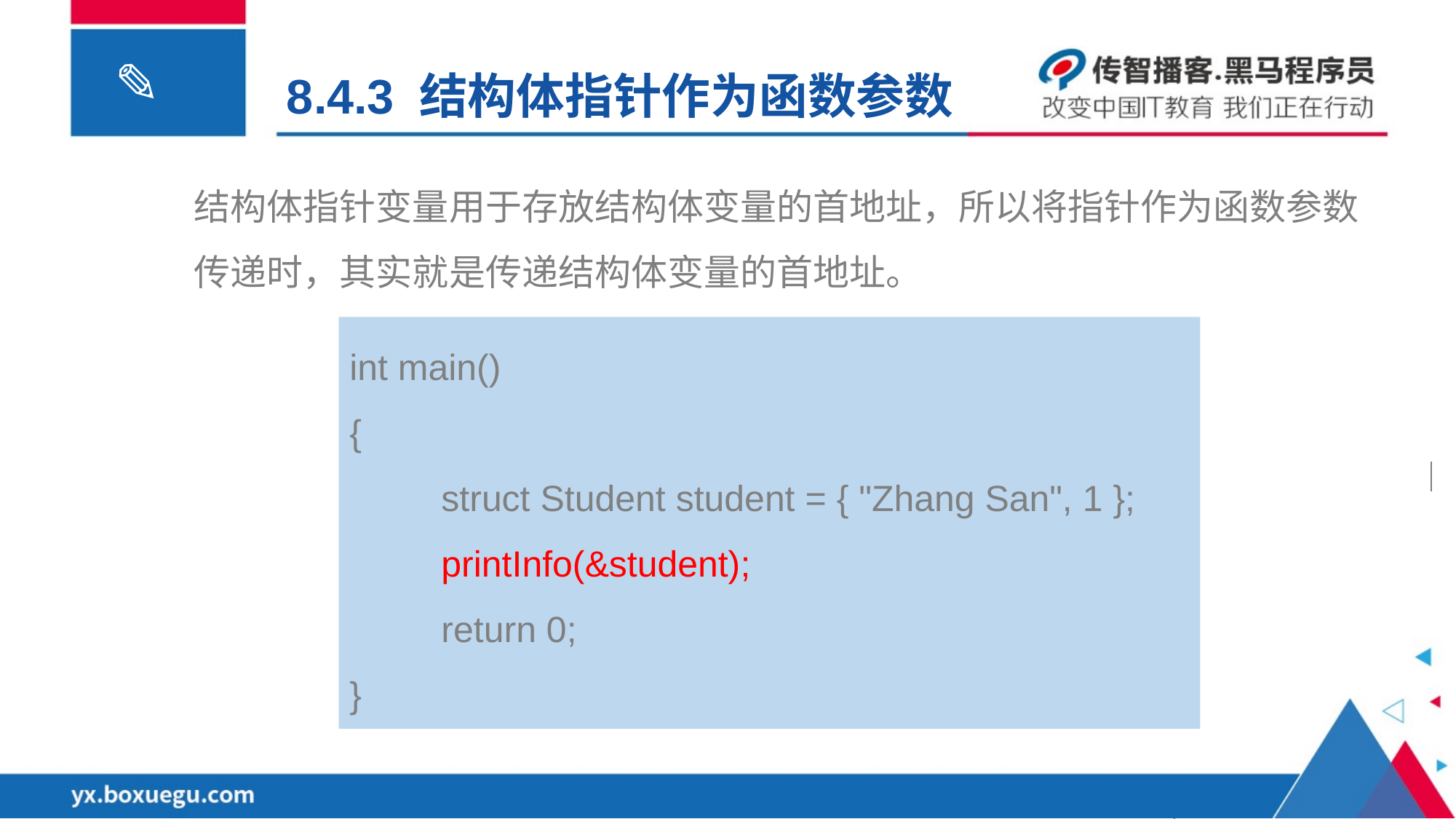

8.4.3 结构体指针作为函数参数
结构体指针变量用于存放结构体变量的首地址，所以将指针作为函数参数传递时，其实就是传递结构体变量的首地址。
int main()
{
         struct Student student = { "Zhang San", 1 };
         printInfo(&student);
         return 0;
}